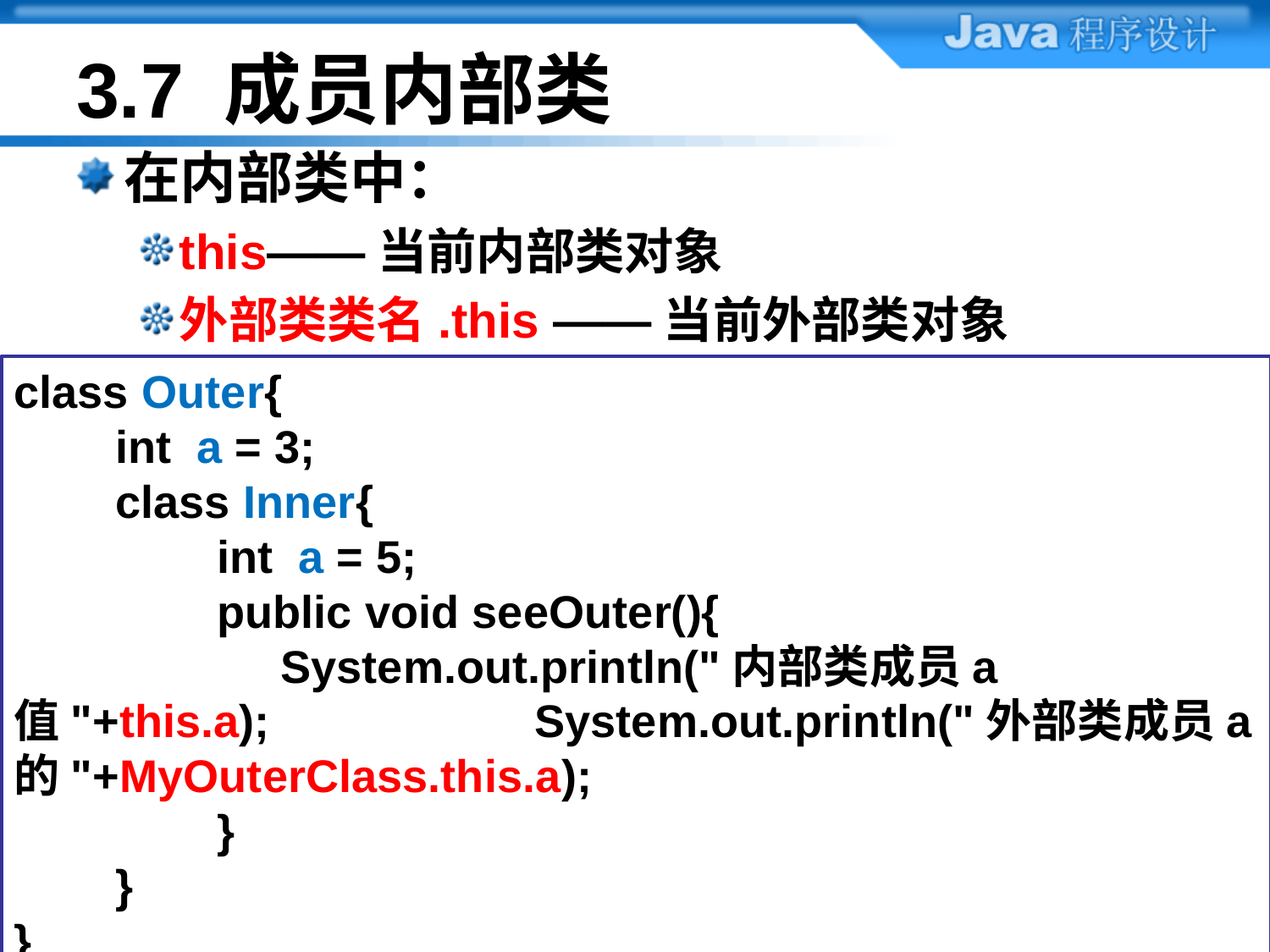

# 3.7 成员内部类
在内部类中：
this——当前内部类对象
外部类类名.this ——当前外部类对象

class Outer{
        int  a = 3;
        class Inner{
                int  a = 5;
                public void seeOuter(){
		 System.out.println("内部类成员a值"+this.a);	           System.out.println("外部类成员a的"+MyOuterClass.this.a);
                }
        }
}